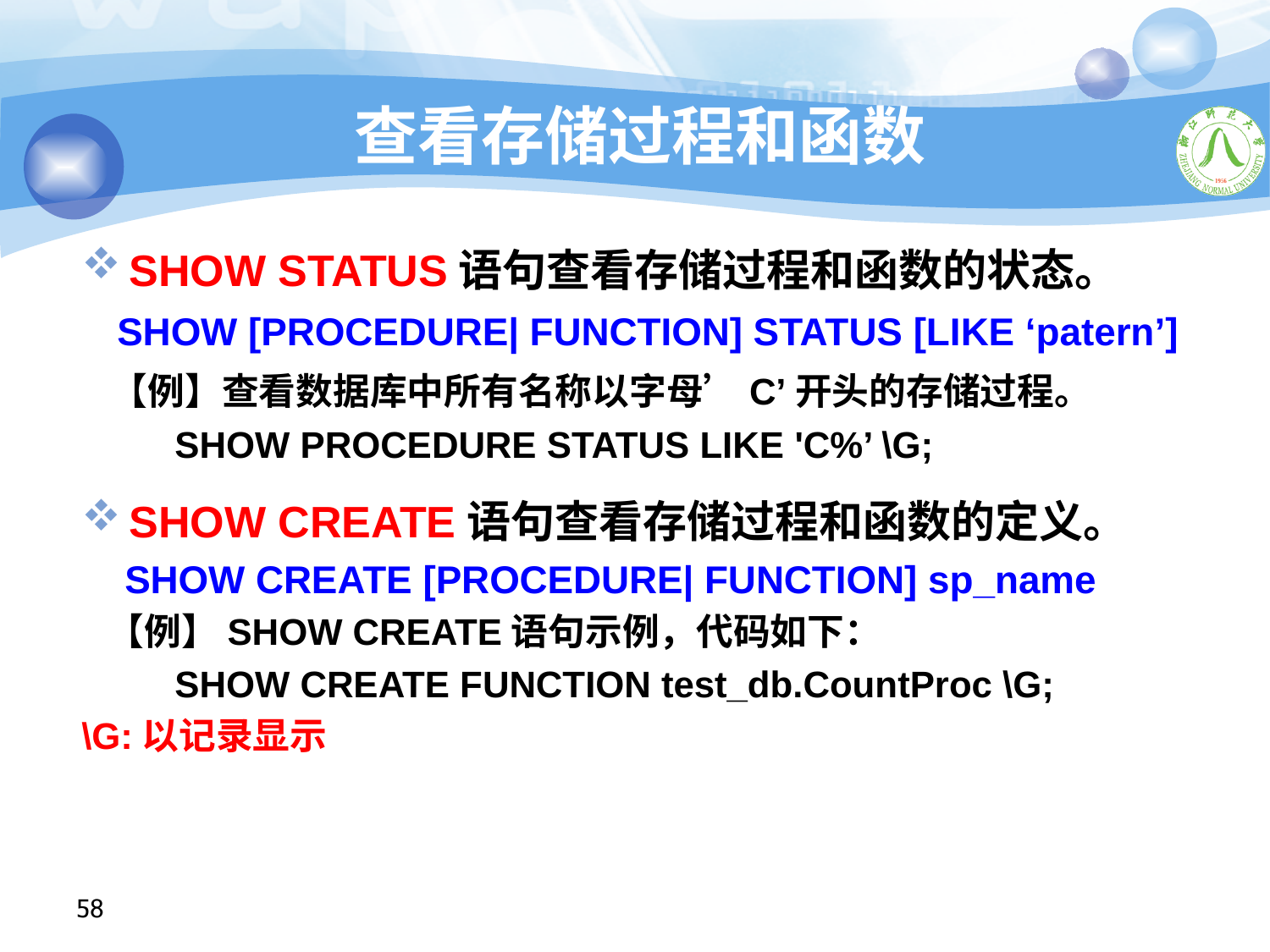

# 查看存储过程和函数
SHOW STATUS语句查看存储过程和函数的状态。
   SHOW [PROCEDURE| FUNCTION] STATUS [LIKE ‘patern’]
  【例】查看数据库中所有名称以字母’C’开头的存储过程。
         SHOW PROCEDURE STATUS LIKE 'C%’ \G;

SHOW CREATE语句查看存储过程和函数的定义。
    SHOW CREATE [PROCEDURE| FUNCTION] sp_name
  【例】SHOW CREATE语句示例，代码如下：
         SHOW CREATE FUNCTION test_db.CountProc \G;
\G:以记录显示
58